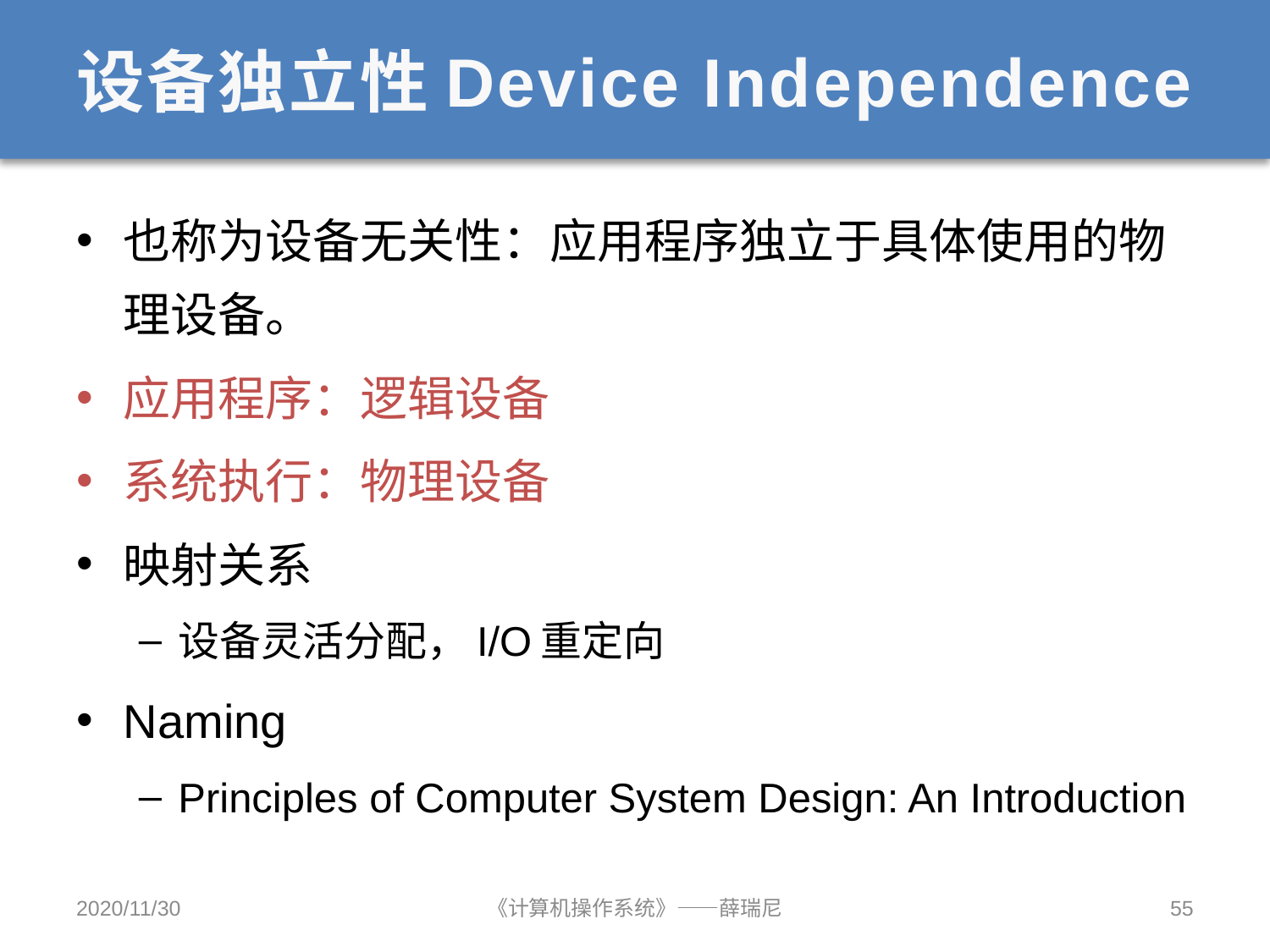

# 设备独立性Device Independence
也称为设备无关性：应用程序独立于具体使用的物理设备。
应用程序：逻辑设备
系统执行：物理设备
映射关系
设备灵活分配，I/O重定向
Naming
Principles of Computer System Design: An Introduction
2020/11/30
《计算机操作系统》——薛瑞尼
55